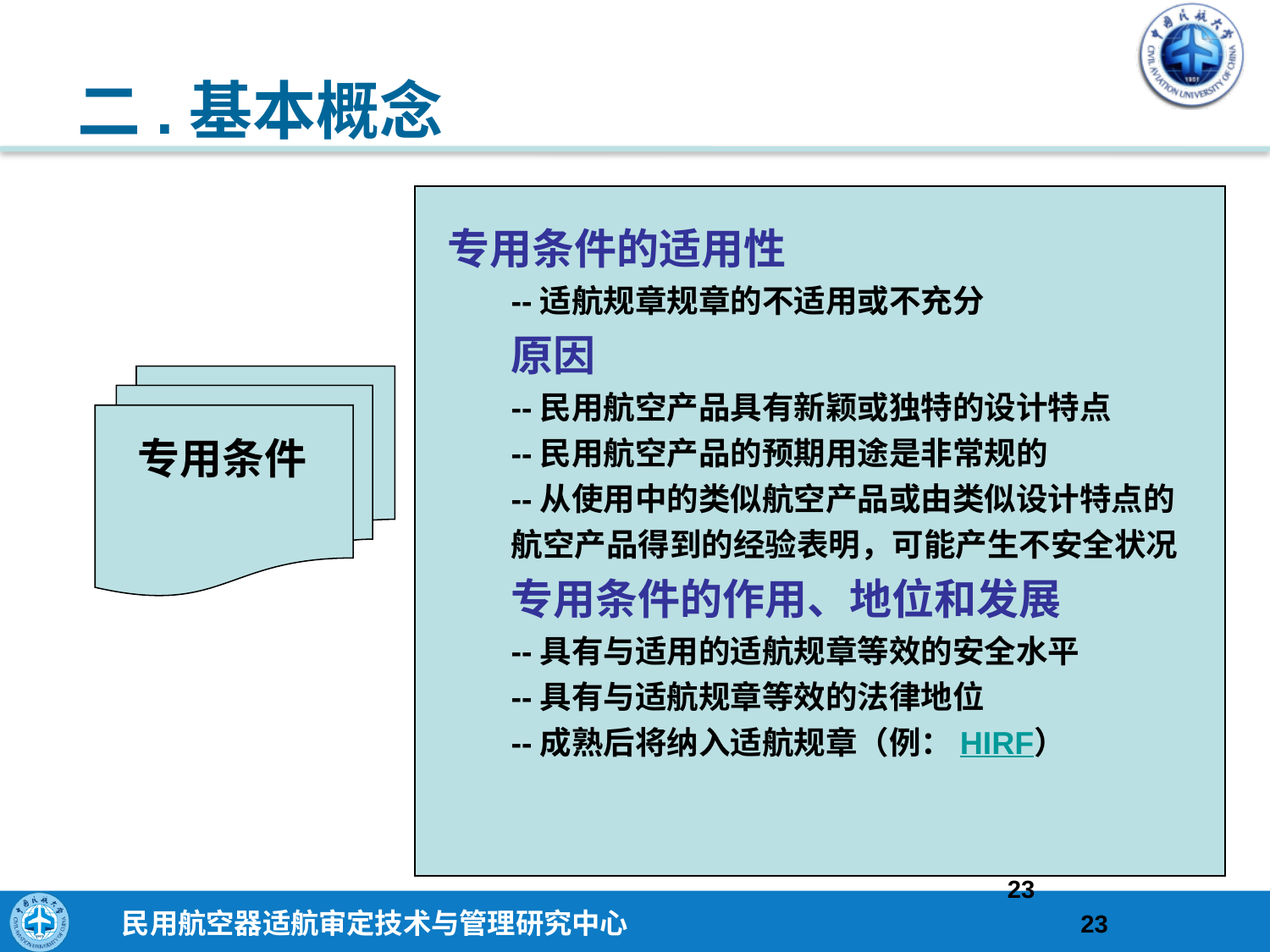

# 二.基本概念

专用条件的适用性
--适航规章规章的不适用或不充分
原因
--民用航空产品具有新颖或独特的设计特点
--民用航空产品的预期用途是非常规的
--从使用中的类似航空产品或由类似设计特点的航空产品得到的经验表明，可能产生不安全状况
专用条件的作用、地位和发展
--具有与适用的适航规章等效的安全水平
--具有与适航规章等效的法律地位
--成熟后将纳入适航规章（例：HIRF）

专用条件
23